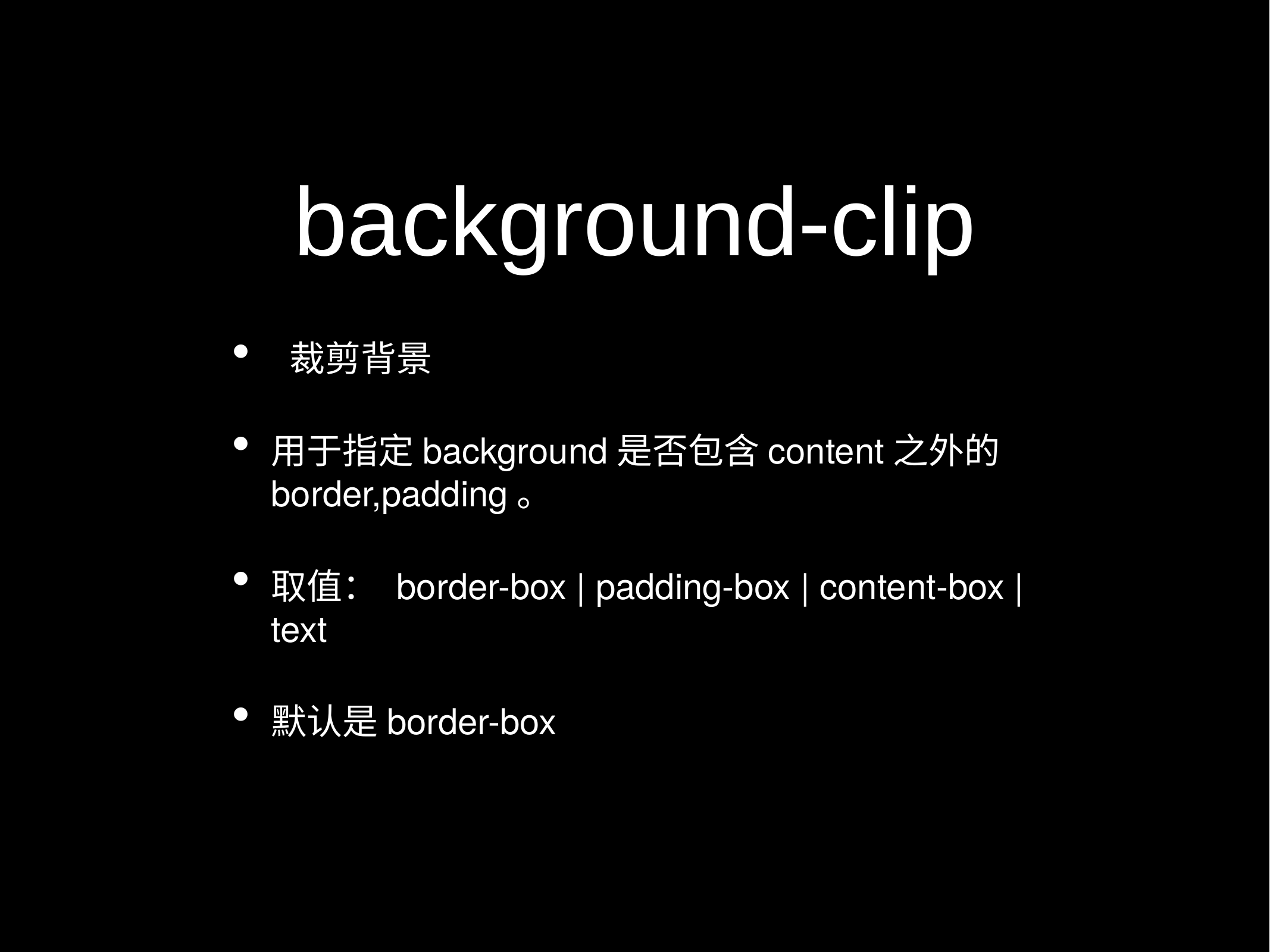

# background-clip
 裁剪背景
用于指定background是否包含content之外的border,padding。
取值： border-box | padding-box | content-box | text
默认是border-box